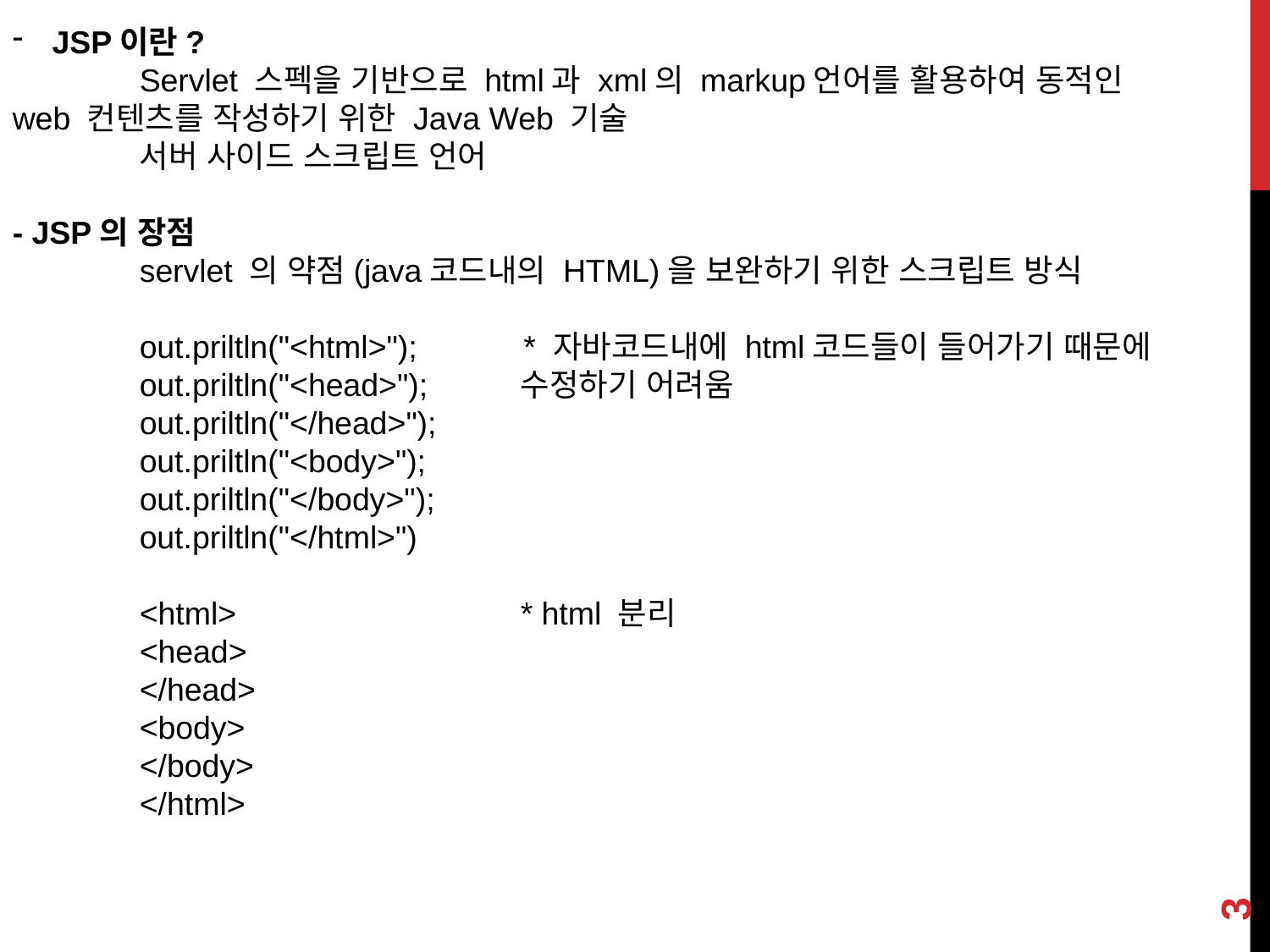

JSP이란?
	Servlet 스펙을 기반으로 html과 xml의 markup언어를 활용하여 동적인 	web 컨텐츠를 작성하기 위한 Java Web 기술
	서버 사이드 스크립트 언어

- JSP의 장점
	servlet 의 약점(java코드내의 HTML)을 보완하기 위한 스크립트 방식

	out.priltln("<html>");            * 자바코드내에 html코드들이 들어가기 때문에
	out.priltln("<head>"); 	수정하기 어려움
	out.priltln("</head>");
	out.priltln("<body>");
	out.priltln("</body>");
	out.priltln("</html>")

	<html>			* html 분리
	<head>
	</head>
	<body>
	</body>
	</html>

3